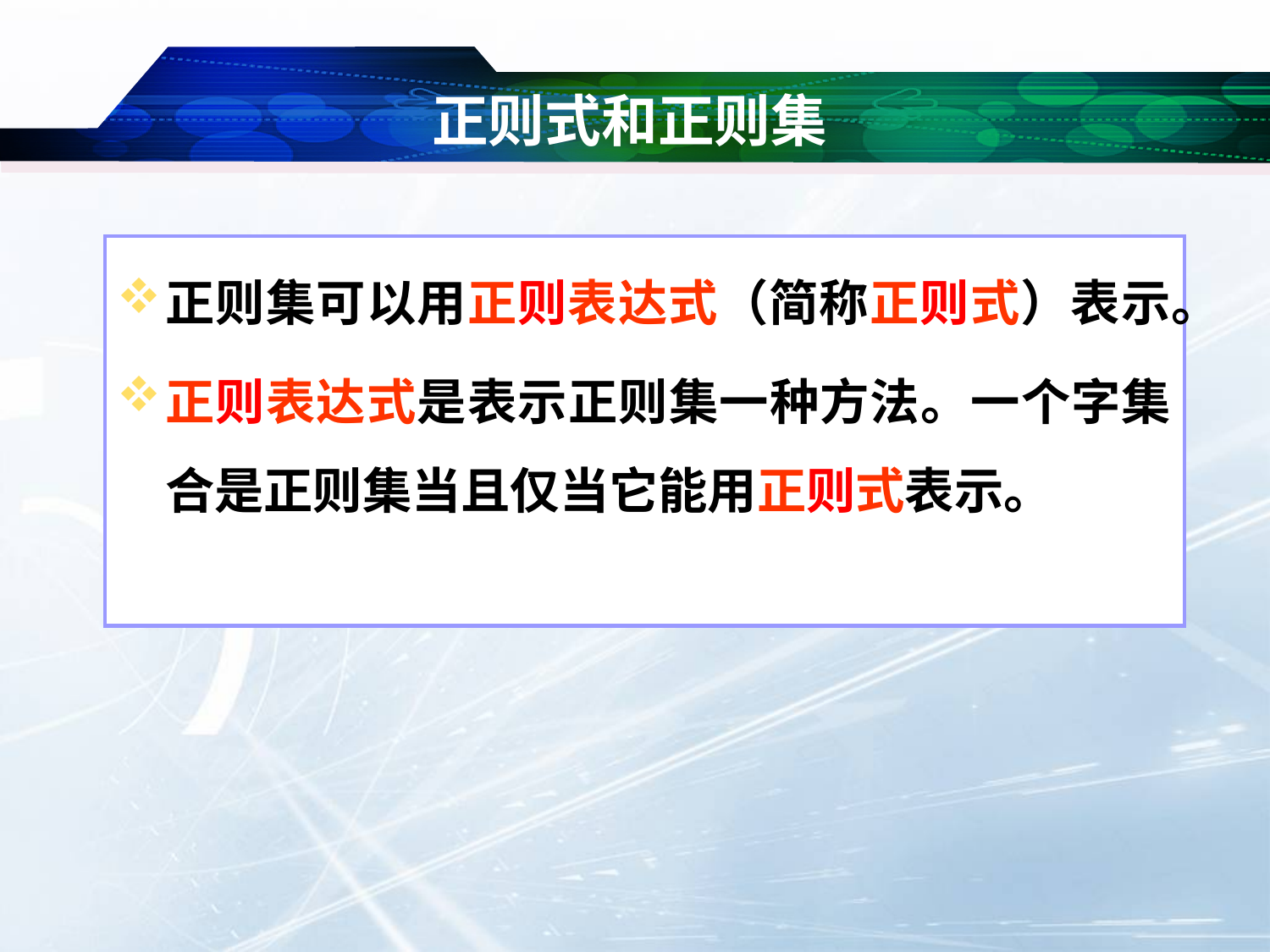

# 正则式和正则集
正则集可以用正则表达式（简称正则式）表示。
正则表达式是表示正则集一种方法。一个字集合是正则集当且仅当它能用正则式表示。